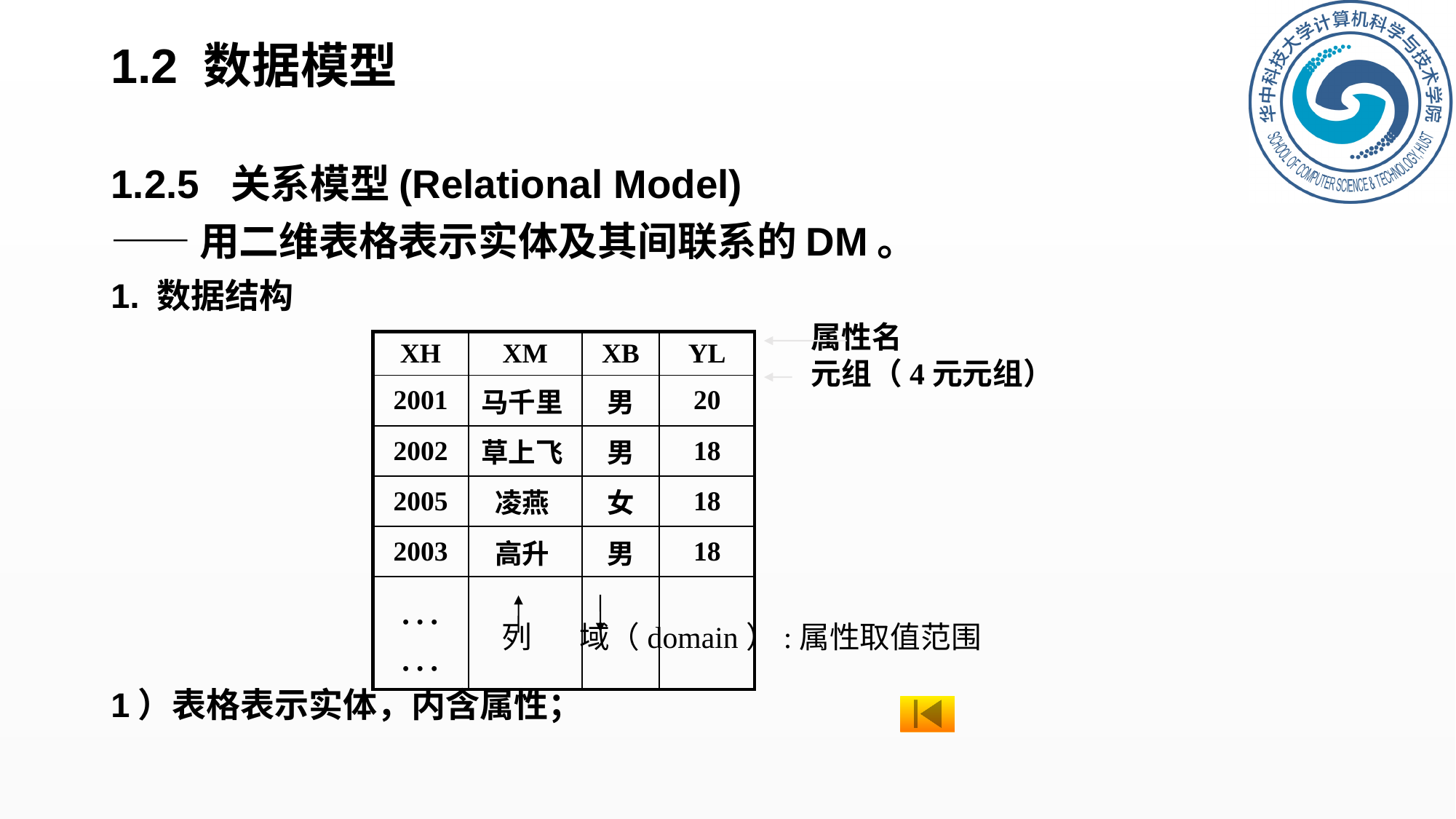

# 1.2 数据模型
1.2.5  关系模型(Relational Model)
——用二维表格表示实体及其间联系的DM。
1. 数据结构

1）表格表示实体，内含属性；
属性名
元组（4元元组）
| XH | XM | XB | YL |
| --- | --- | --- | --- |
| 2001 | 马千里 | 男 | 20 |
| 2002 | 草上飞 | 男 | 18 |
| 2005 | 凌燕 | 女 | 18 |
| 2003 | 高升 | 男 | 18 |
| …… |  |  |  |

列       域（domain）:属性取值范围